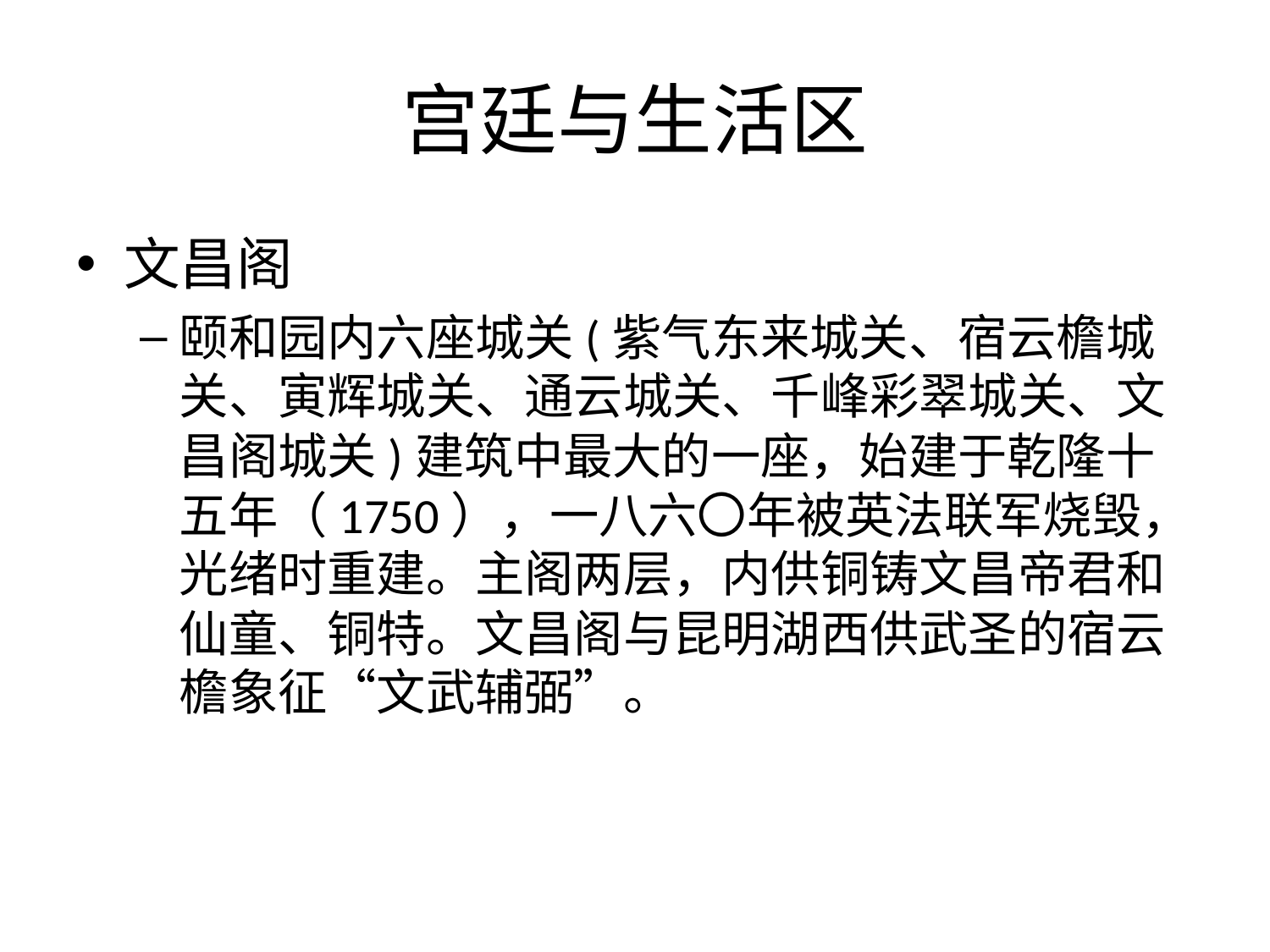

# 宫廷与生活区
文昌阁
颐和园内六座城关(紫气东来城关、宿云檐城关、寅辉城关、通云城关、千峰彩翠城关、文昌阁城关)建筑中最大的一座，始建于乾隆十五年（1750），一八六〇年被英法联军烧毁，光绪时重建。主阁两层，内供铜铸文昌帝君和仙童、铜特。文昌阁与昆明湖西供武圣的宿云檐象征“文武辅弼”。